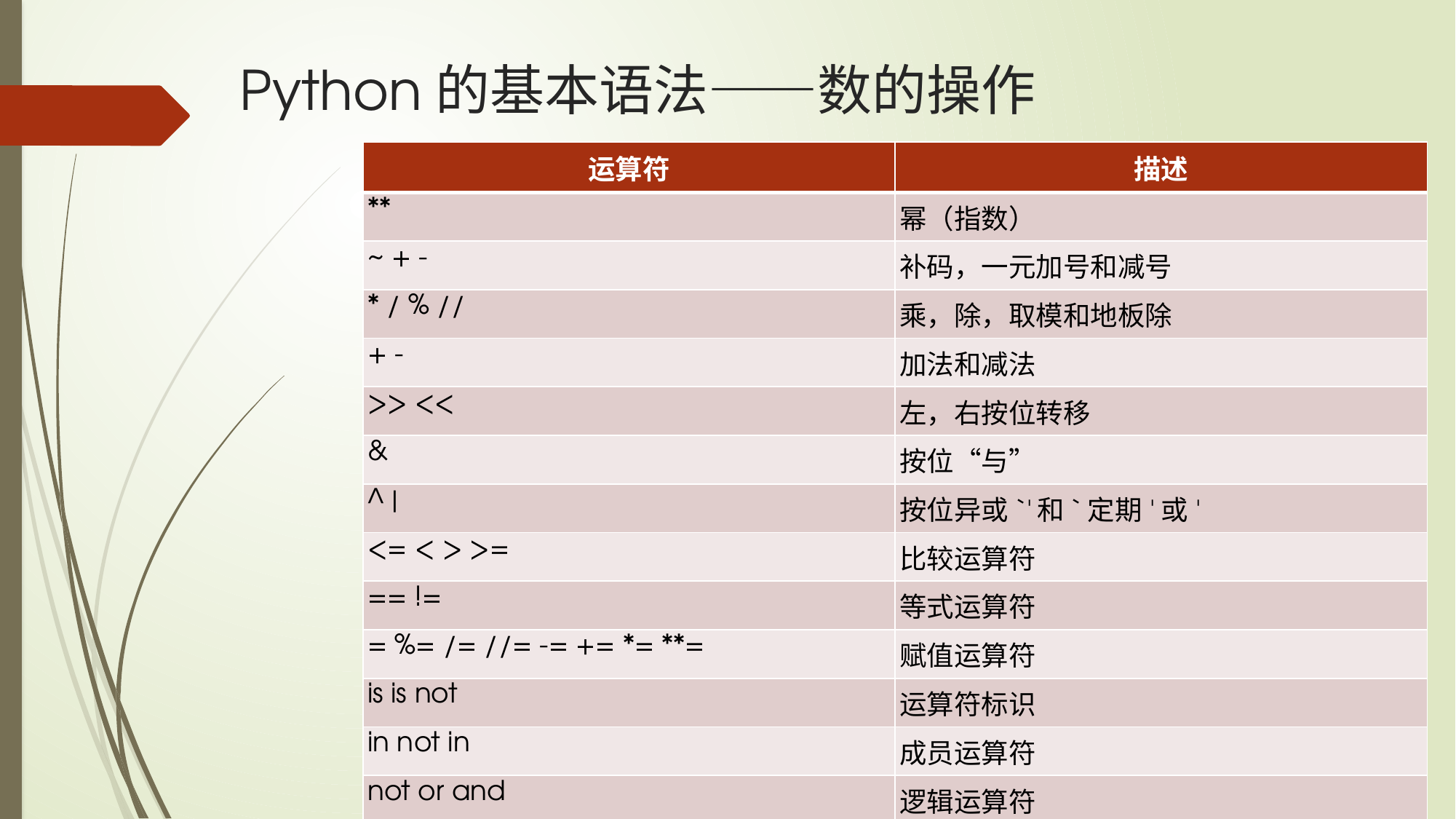

# Python的基本语法——数的操作
| 运算符 | 描述 |
| --- | --- |
| \*\* | 幂（指数） |
| ~ + - | 补码，一元加号和减号 |
| \* / % // | 乘，除，取模和地板除 |
| + - | 加法和减法 |
| >> << | 左，右按位转移 |
| & | 按位“与” |
| ^ | | 按位异或`'和`定期'或' |
| <= < > >= | 比较运算符 |
| == != | 等式运算符 |
| = %= /= //= -= += \*= \*\*= | 赋值运算符 |
| is is not | 运算符标识 |
| in not in | 成员运算符 |
| not or and | 逻辑运算符 |
| If-else |  |